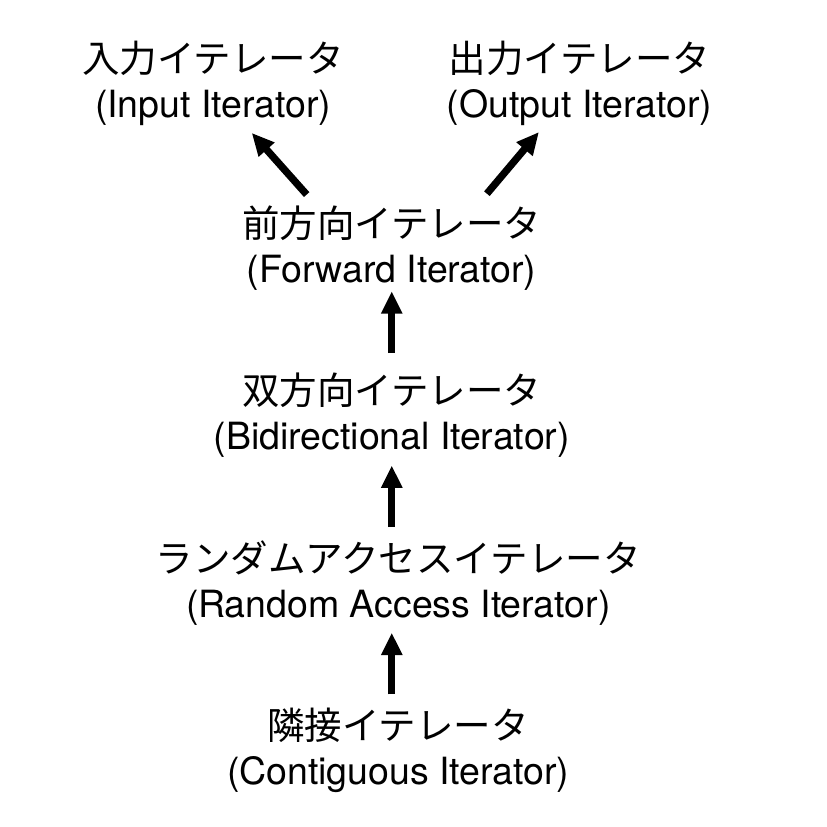

入力イテレータ
(Input Iterator)
出力イテレータ
(Output Iterator)
前方向イテレータ
(Forward Iterator)
双方向イテレータ
(Bidirectional Iterator)
ランダムアクセスイテレータ
(Random Access Iterator)
隣接イテレータ
(Contiguous Iterator)